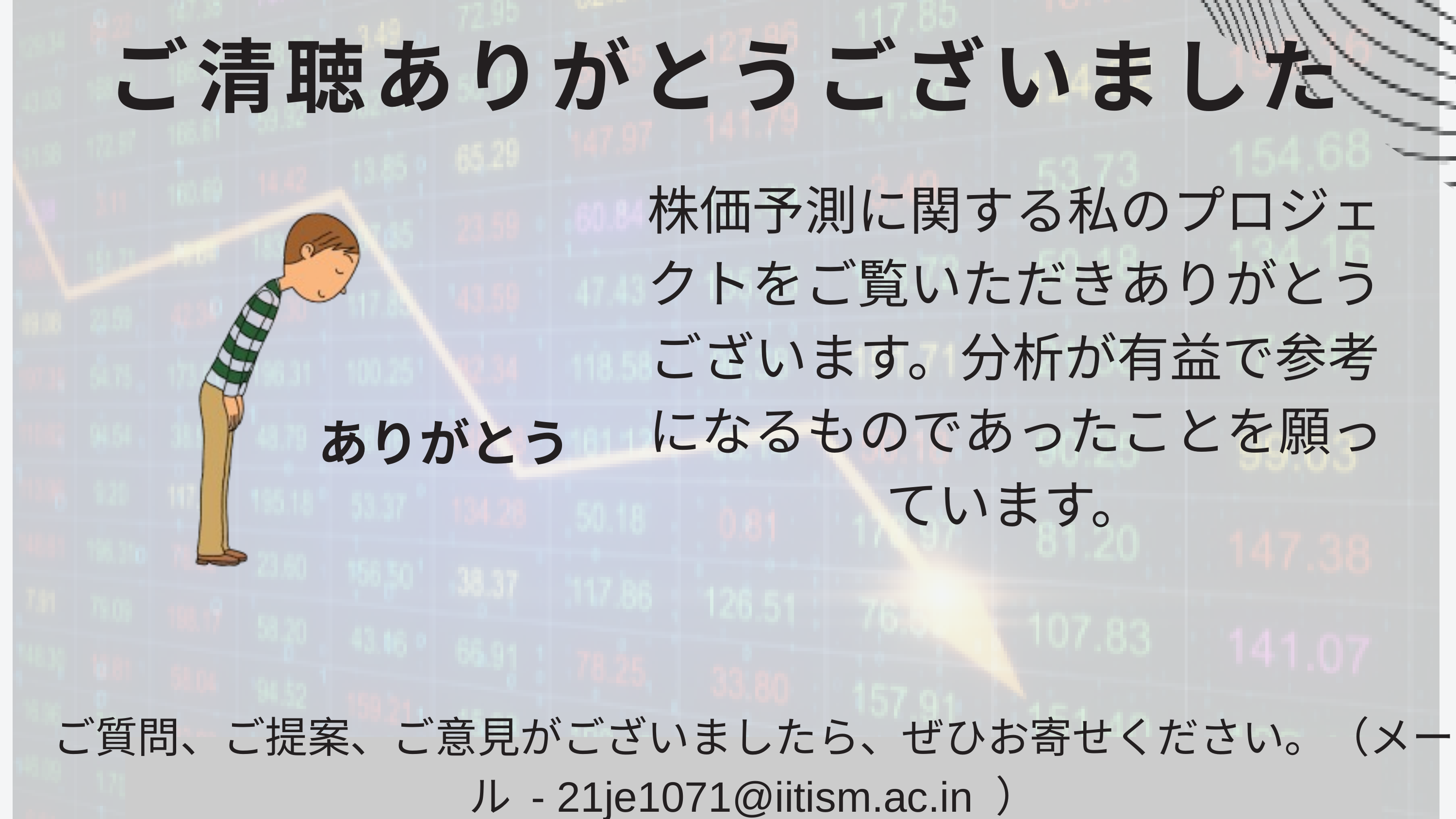

ご清聴ありがとうございました
株価予測に関する私のプロジェクトをご覧いただきありがとうございます。分析が有益で参考になるものであったことを願っています。

ありがとう

ご質問、ご提案、ご意見がございましたら、ぜひお寄せください。（メール - 21je1071@iitism.ac.in ）